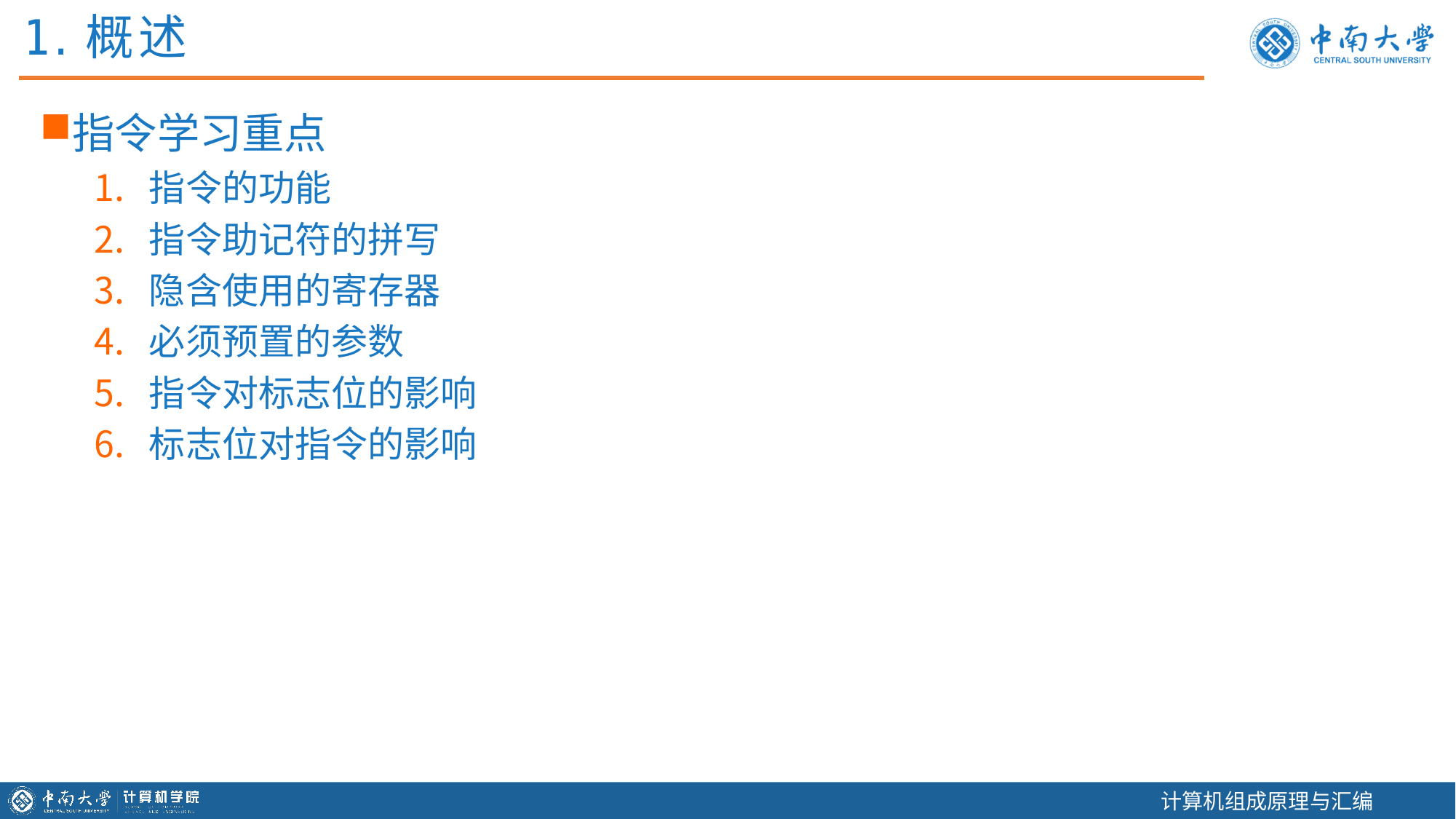

1.概述
指令学习重点
指令的功能
指令助记符的拼写
隐含使用的寄存器
必须预置的参数
指令对标志位的影响
标志位对指令的影响
5